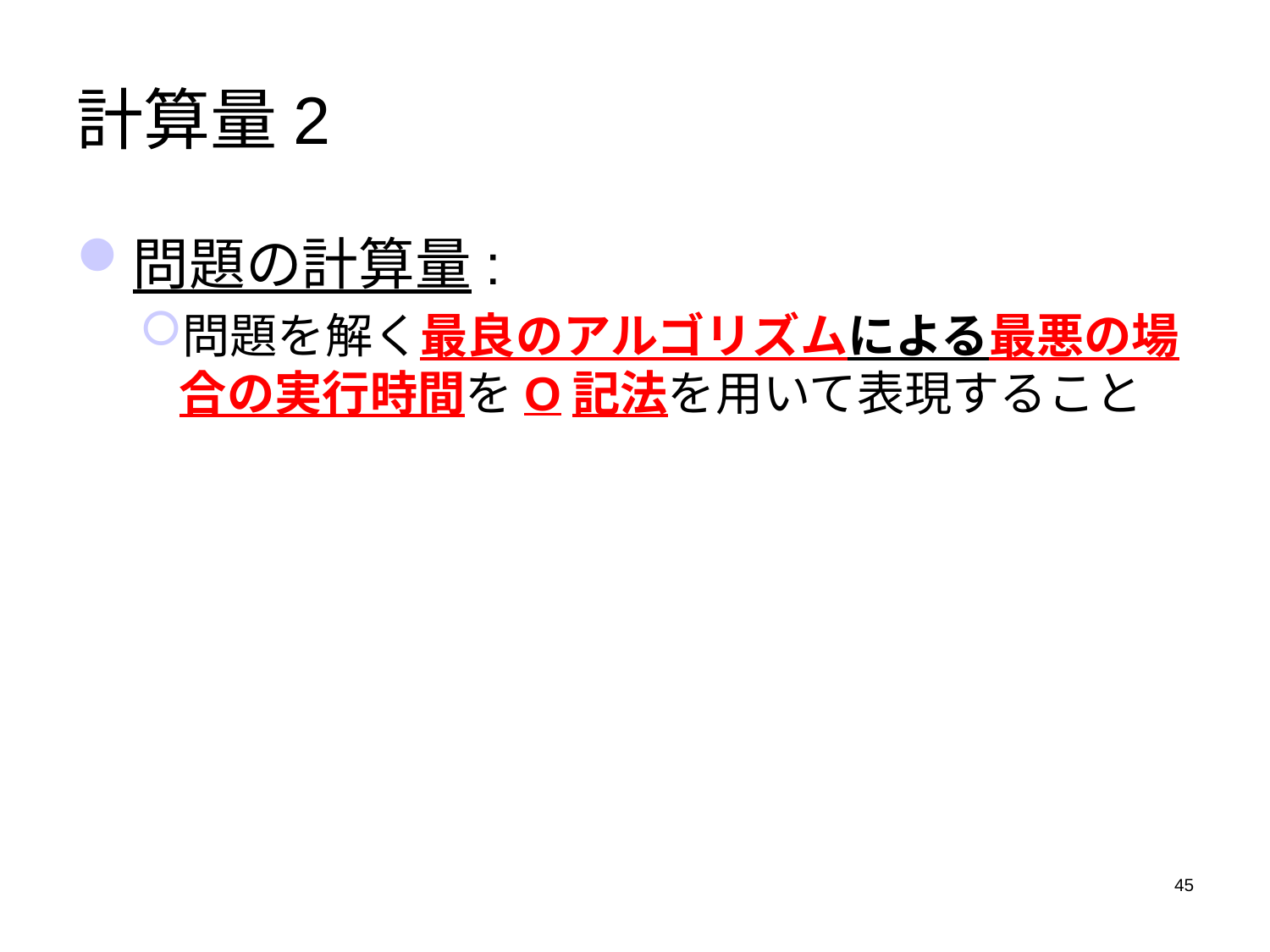

# 計算量2
問題の計算量:
問題を解く最良のアルゴリズムによる最悪の場合の実行時間をO記法を用いて表現すること

45